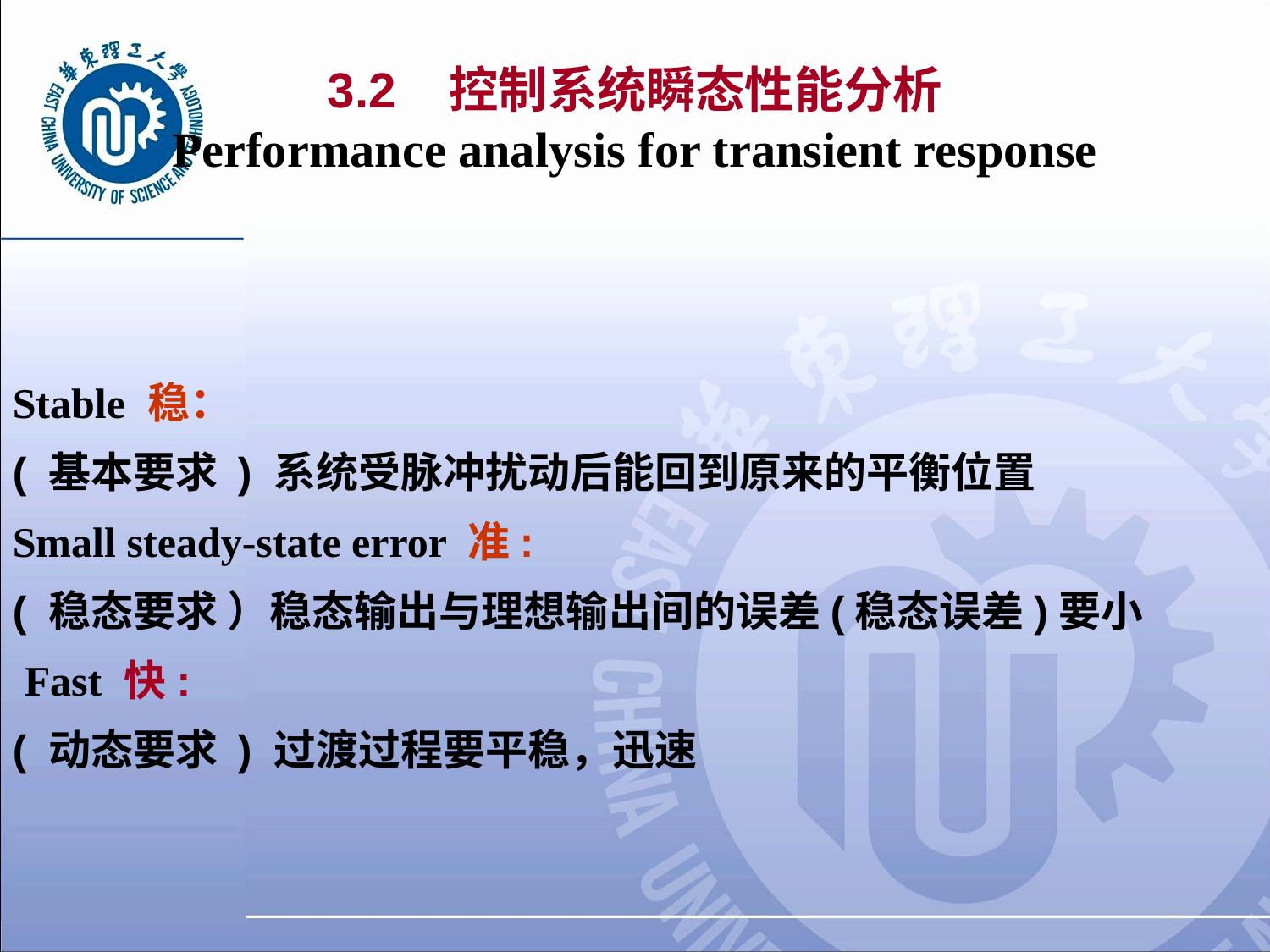

# 3.2   控制系统瞬态性能分析 Performance analysis for transient response
Stable 稳：
( 基本要求 ) 系统受脉冲扰动后能回到原来的平衡位置
Small steady-state error 准:
( 稳态要求 ）稳态输出与理想输出间的误差(稳态误差)要小
 Fast 快:
( 动态要求 ) 过渡过程要平稳，迅速